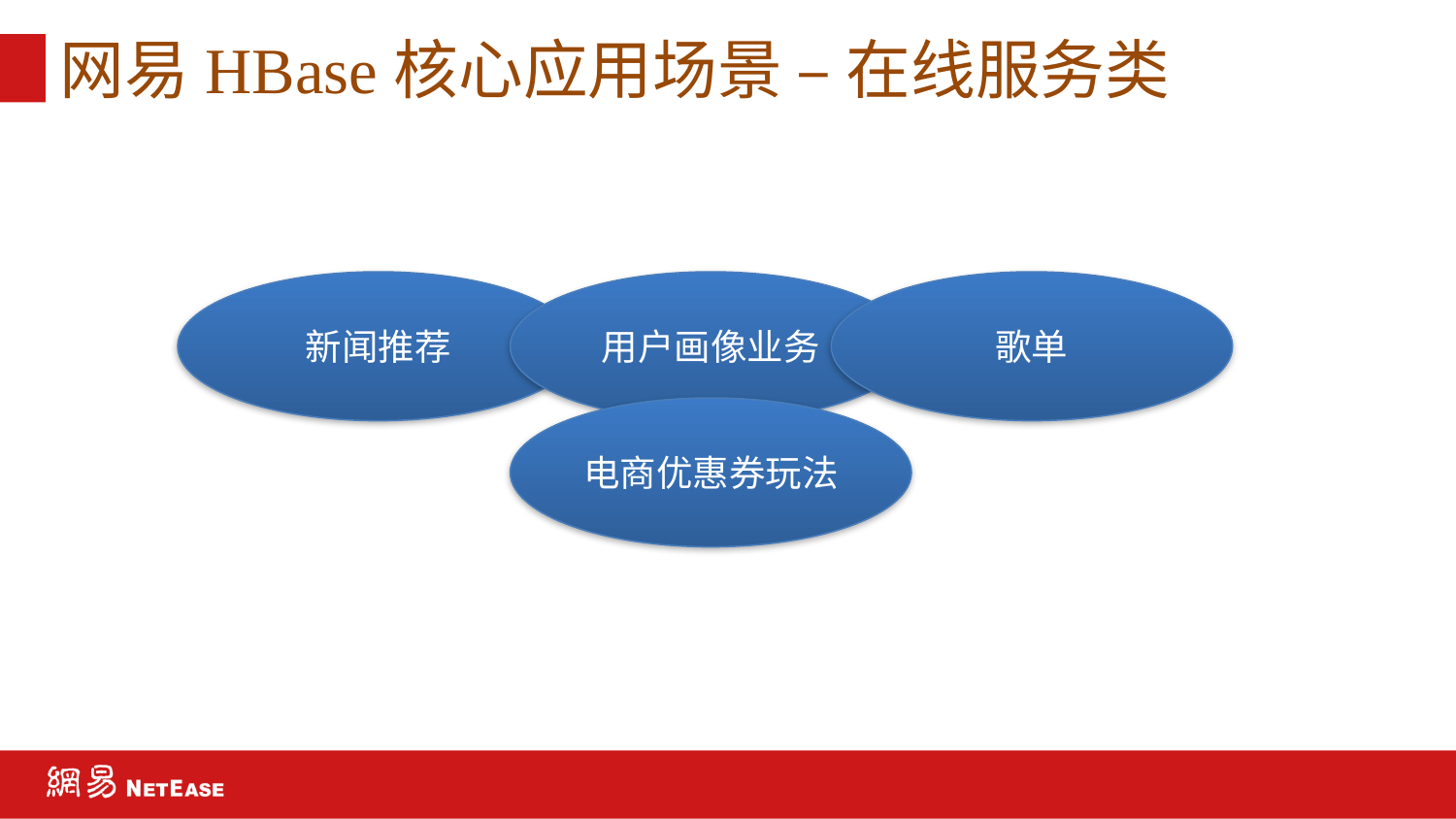

# 网易HBase核心应用场景 – 在线服务类
新闻推荐
用户画像业务
歌单
电商优惠券玩法